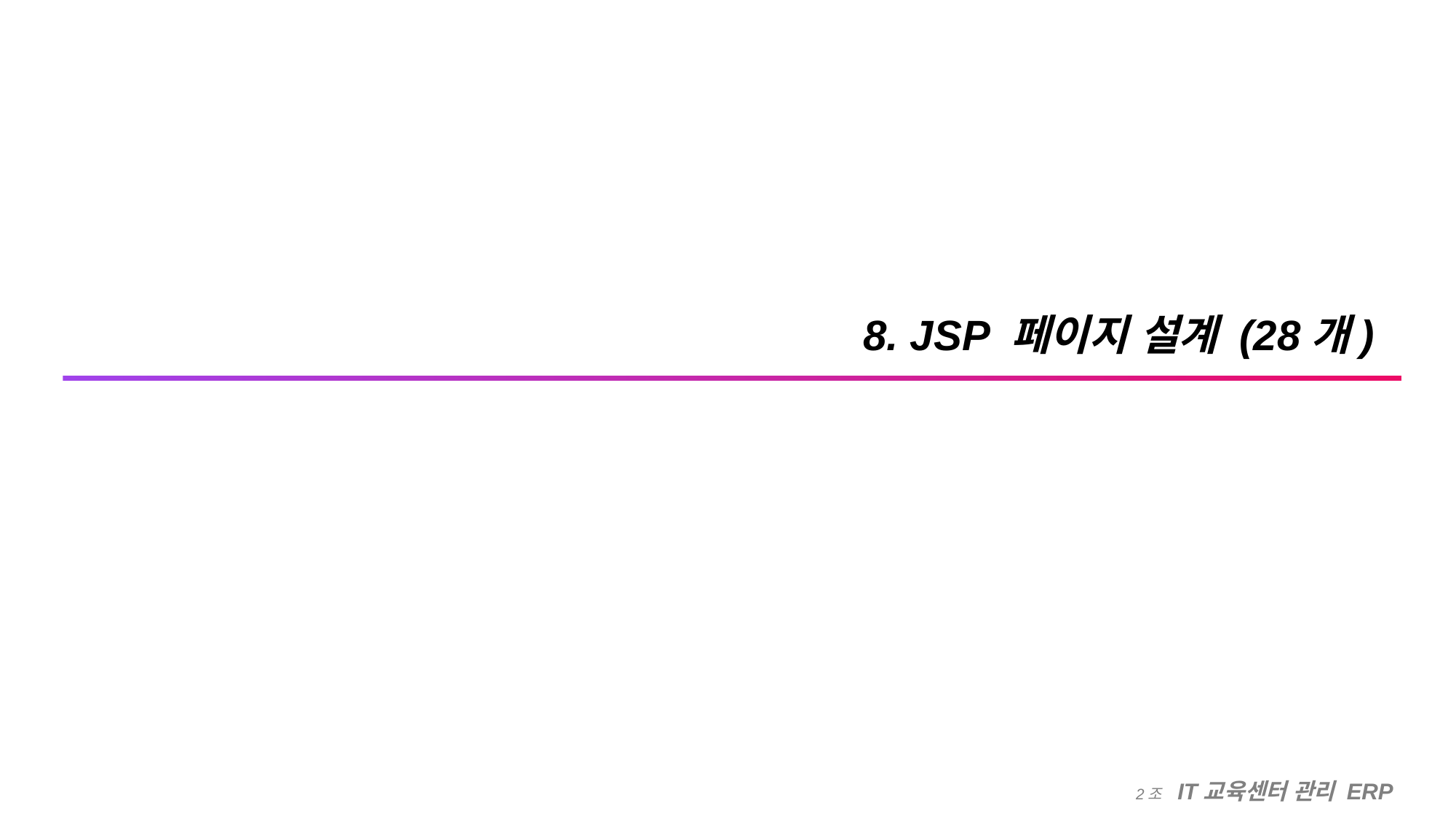

8. JSP 페이지 설계 (28개)

2조 IT교육센터 관리 ERP